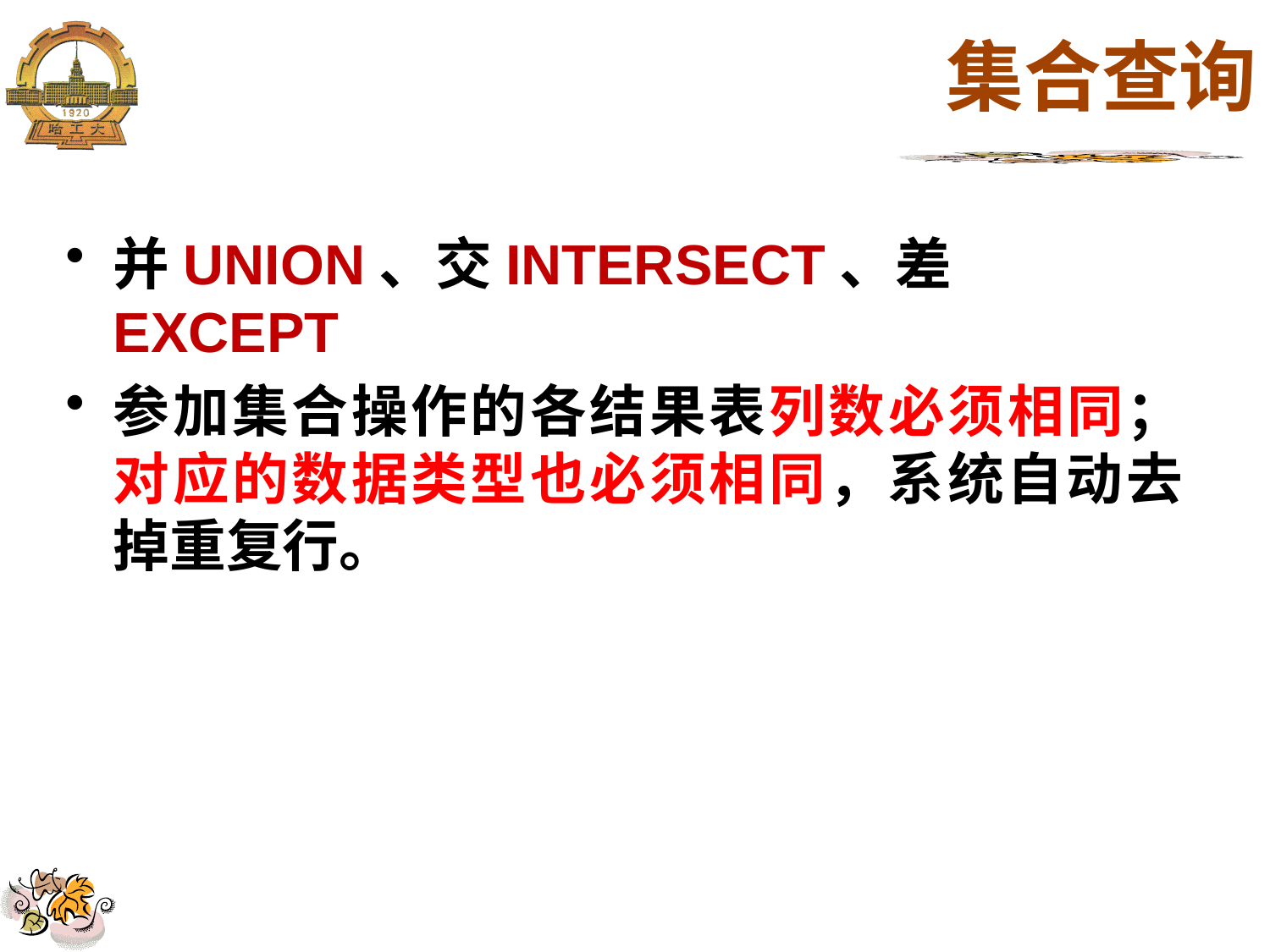

# 集合查询
并UNION、交INTERSECT、差EXCEPT
参加集合操作的各结果表列数必须相同；对应的数据类型也必须相同，系统自动去掉重复行。